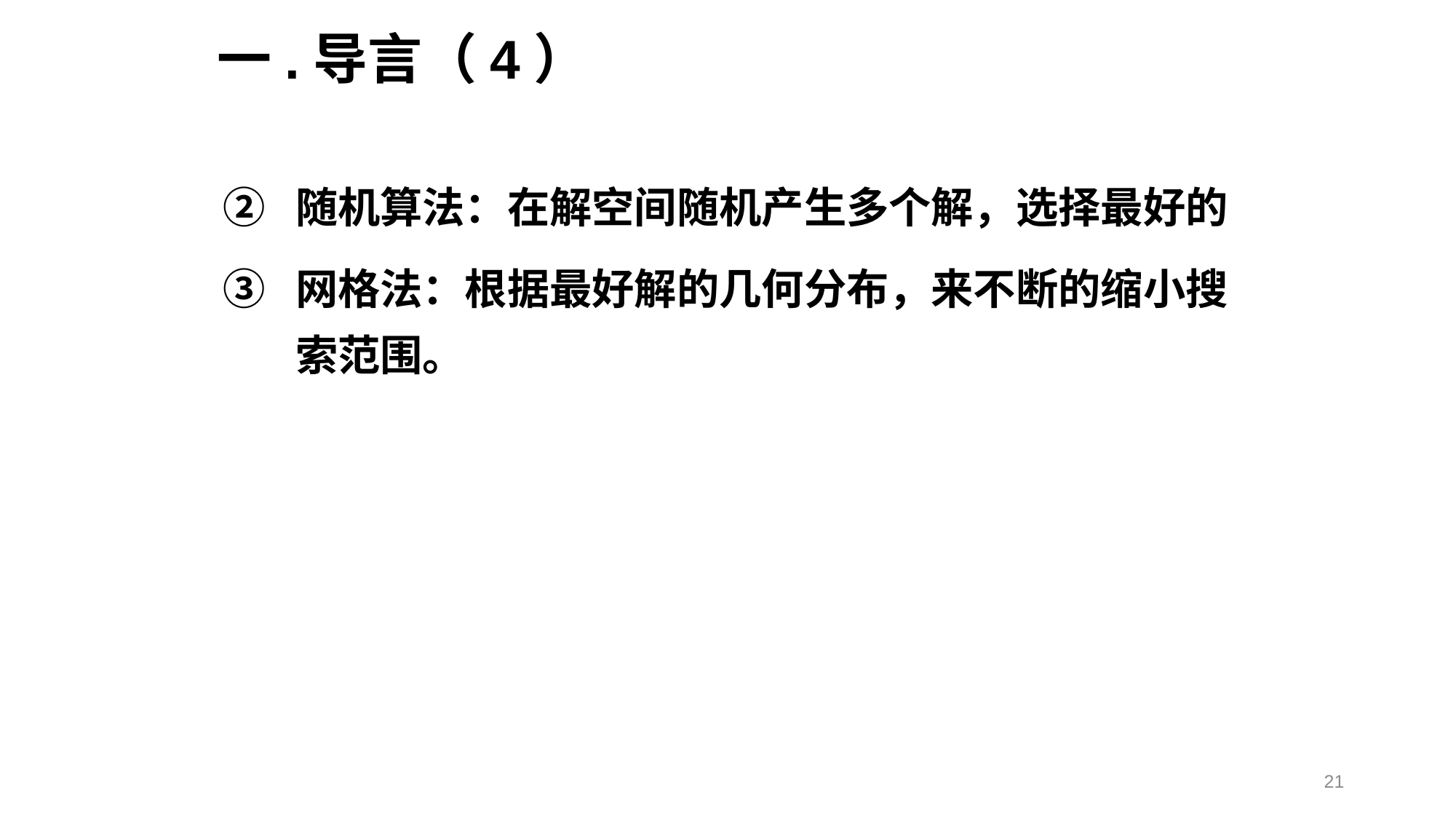

# 一.导言（4）
随机算法：在解空间随机产生多个解，选择最好的
网格法：根据最好解的几何分布，来不断的缩小搜索范围。
21